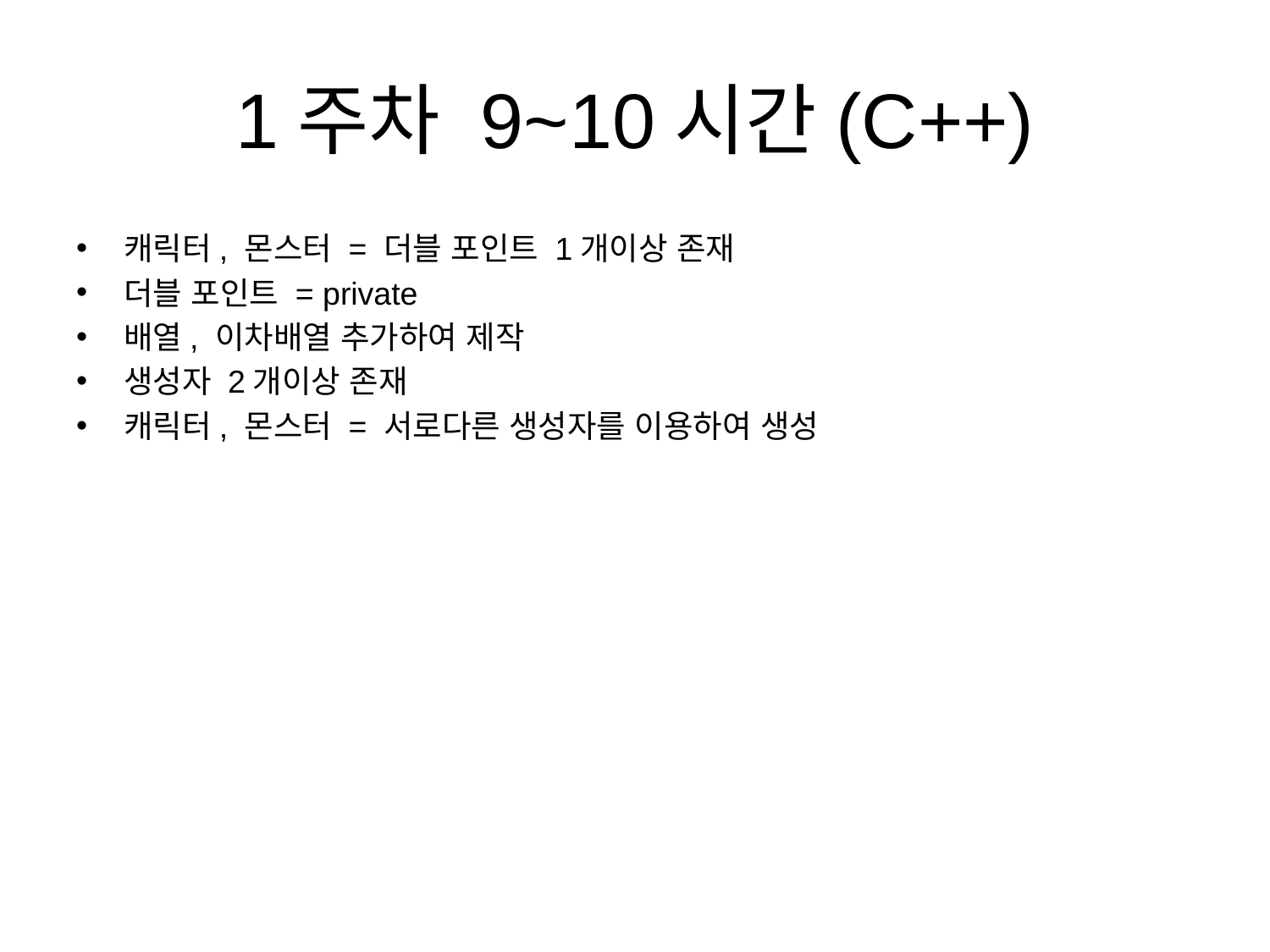

# 1주차 9~10시간(C++)
캐릭터, 몬스터 = 더블 포인트 1개이상 존재
더블 포인트 = private
배열, 이차배열 추가하여 제작
생성자 2개이상 존재
캐릭터, 몬스터 = 서로다른 생성자를 이용하여 생성